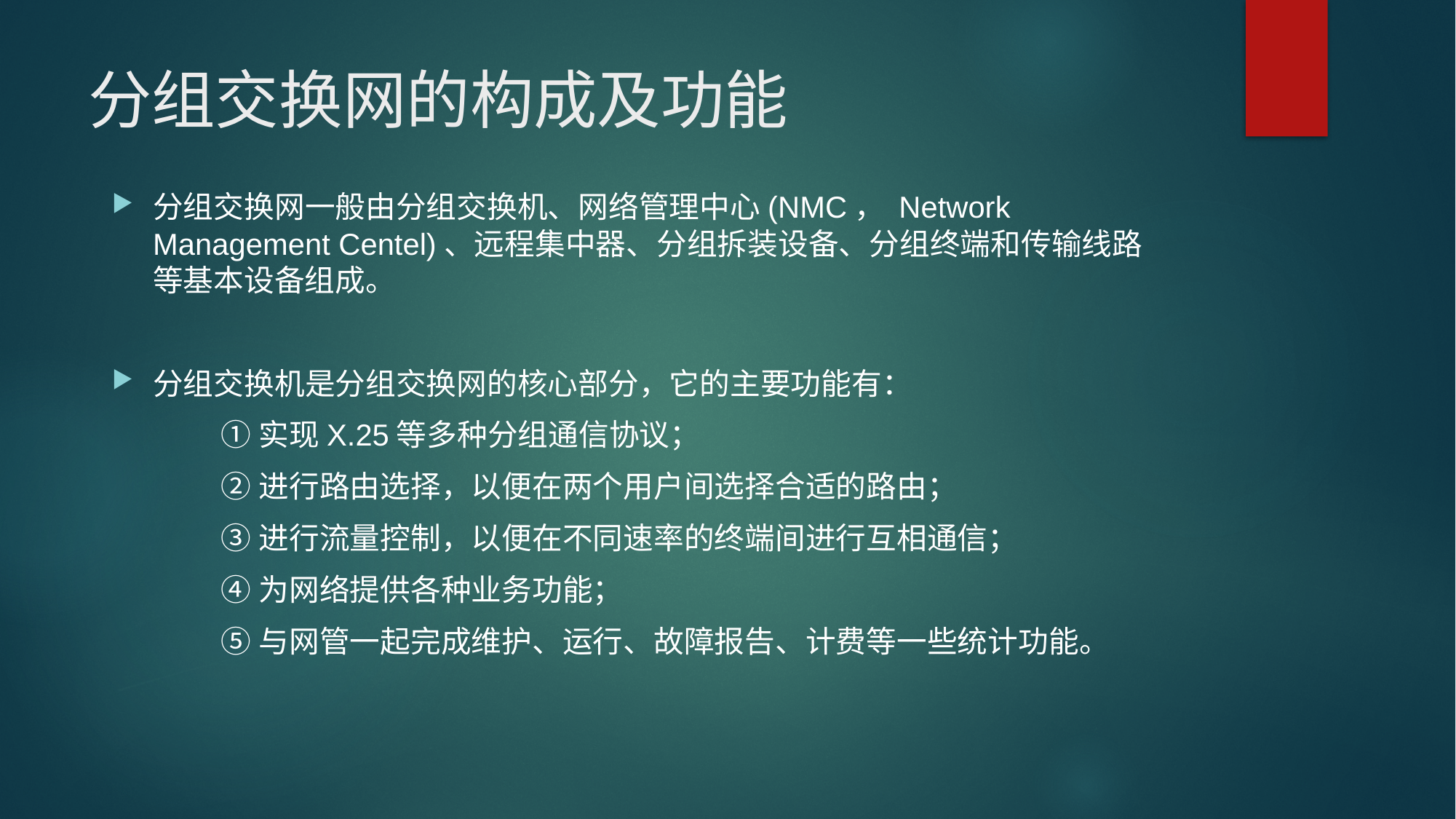

# 分组交换网的构成及功能
分组交换网一般由分组交换机、网络管理中心(NMC， Network Management Centel)、远程集中器、分组拆装设备、分组终端和传输线路等基本设备组成。

分组交换机是分组交换网的核心部分，它的主要功能有：
	①实现X.25等多种分组通信协议；
	②进行路由选择，以便在两个用户间选择合适的路由；
	③进行流量控制，以便在不同速率的终端间进行互相通信；
	④为网络提供各种业务功能；
	⑤与网管一起完成维护、运行、故障报告、计费等一些统计功能。